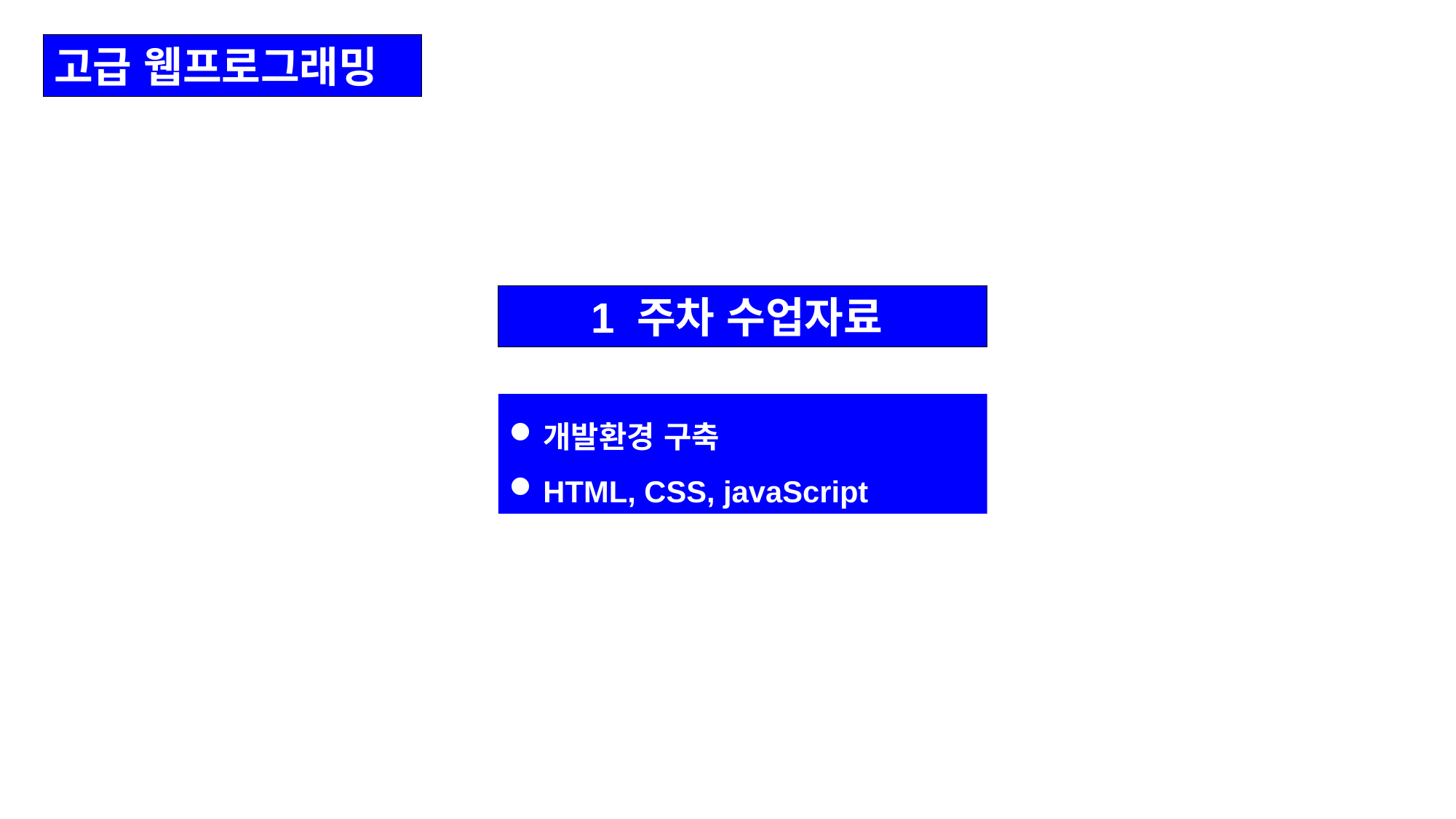

고급 웹프로그래밍
1 주차 수업자료
개발환경 구축
HTML, CSS, javaScript